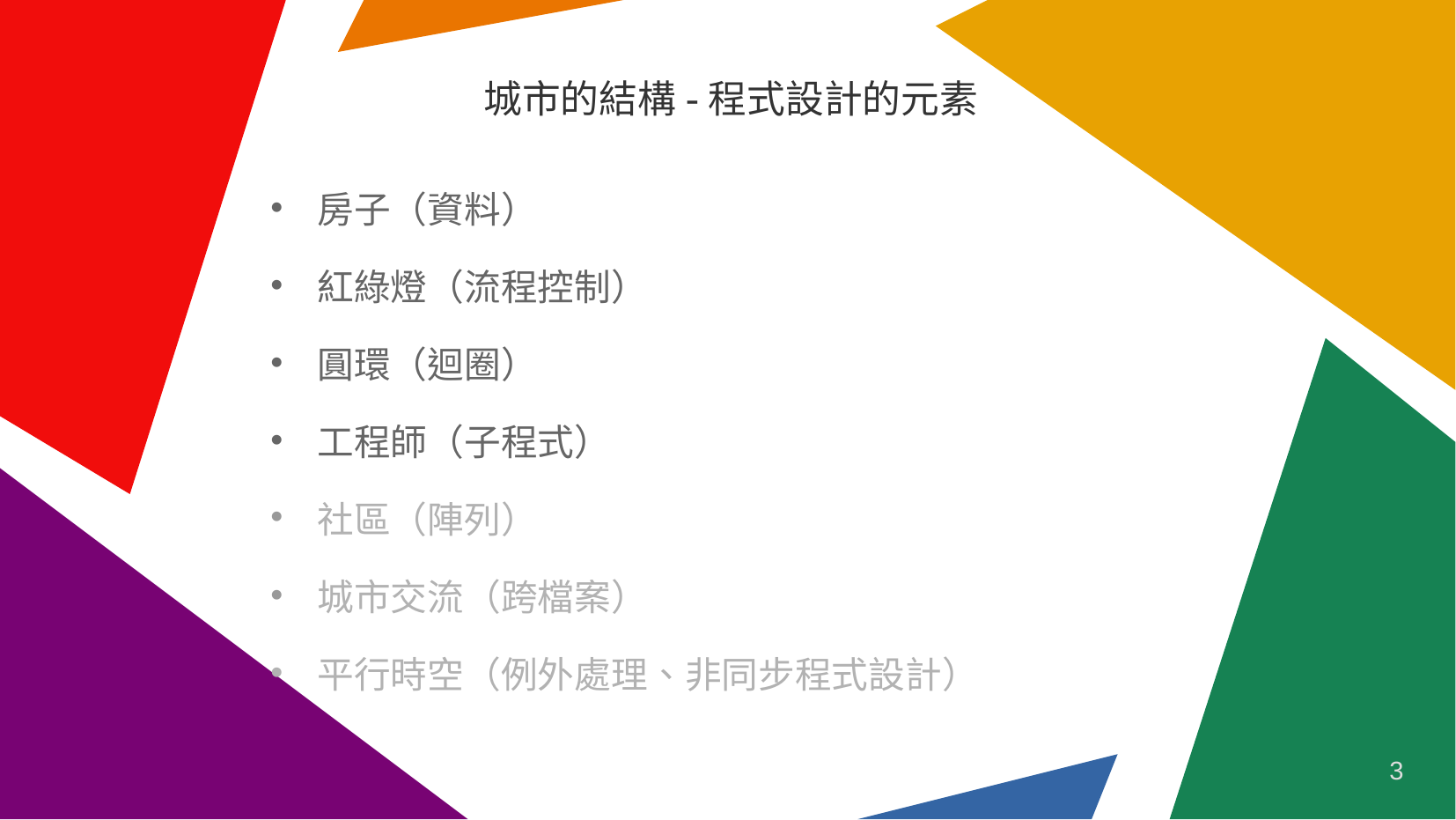

# 城市的結構-程式設計的元素
房子（資料）
紅綠燈（流程控制）
圓環（迴圈）
工程師（子程式）
社區（陣列）
城市交流（跨檔案）
平行時空（例外處理、非同步程式設計）
3